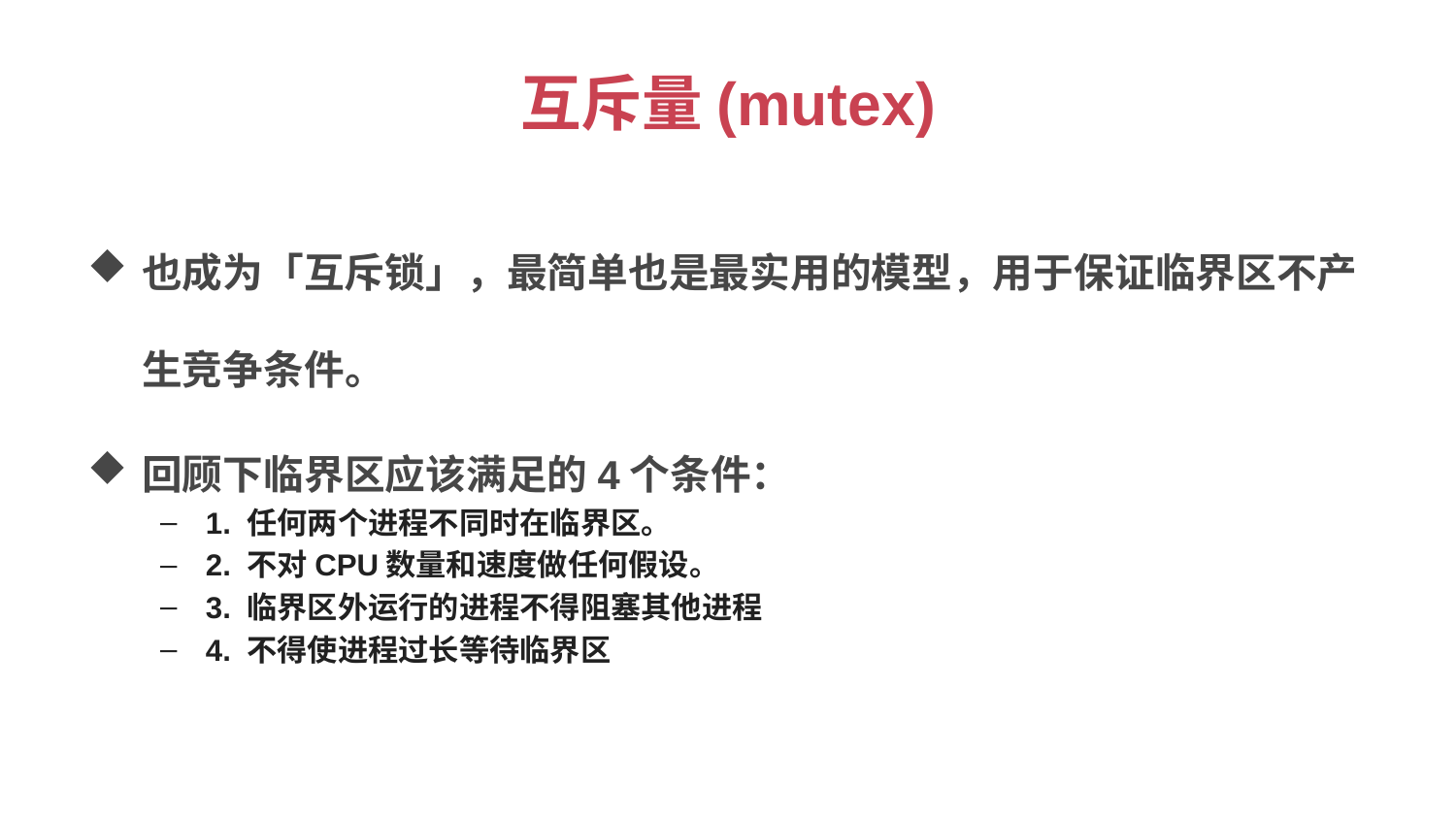

# 互斥量(mutex)
也成为「互斥锁」，最简单也是最实用的模型，用于保证临界区不产生竞争条件。
回顾下临界区应该满足的4个条件：
1. 任何两个进程不同时在临界区。
2. 不对CPU数量和速度做任何假设。
3. 临界区外运行的进程不得阻塞其他进程
4. 不得使进程过长等待临界区